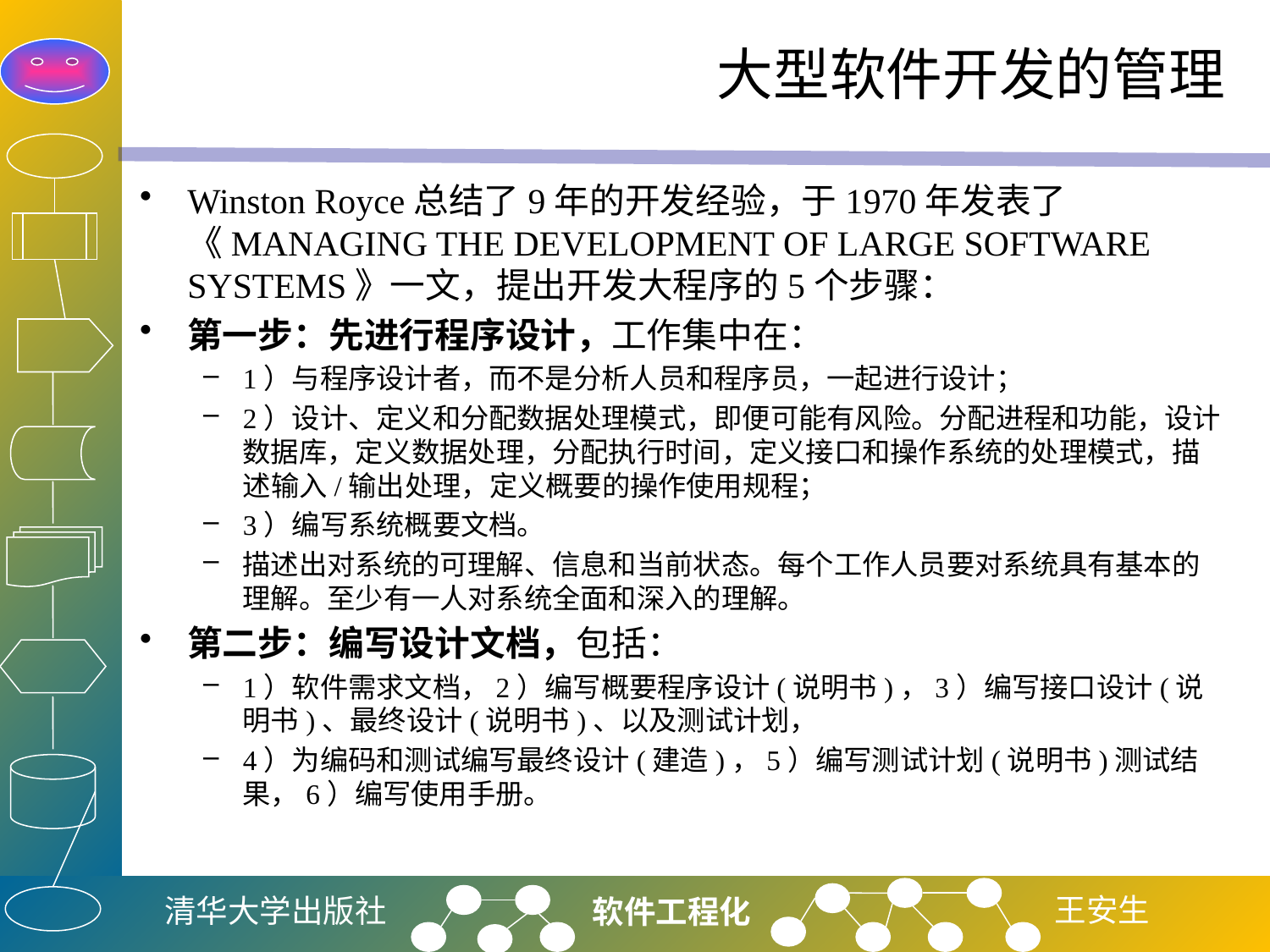

# 大型软件开发的管理
Winston Royce总结了9年的开发经验，于1970年发表了《MANAGING THE DEVELOPMENT OF LARGE SOFTWARE SYSTEMS》一文，提出开发大程序的5个步骤：
第一步：先进行程序设计，工作集中在：
1）与程序设计者，而不是分析人员和程序员，一起进行设计；
2）设计、定义和分配数据处理模式，即便可能有风险。分配进程和功能，设计数据库，定义数据处理，分配执行时间，定义接口和操作系统的处理模式，描述输入/输出处理，定义概要的操作使用规程；
3）编写系统概要文档。
描述出对系统的可理解、信息和当前状态。每个工作人员要对系统具有基本的理解。至少有一人对系统全面和深入的理解。
第二步：编写设计文档，包括：
1）软件需求文档，2）编写概要程序设计(说明书)，3）编写接口设计(说明书)、最终设计(说明书)、以及测试计划，
4）为编码和测试编写最终设计(建造)，5）编写测试计划(说明书)测试结果，6）编写使用手册。